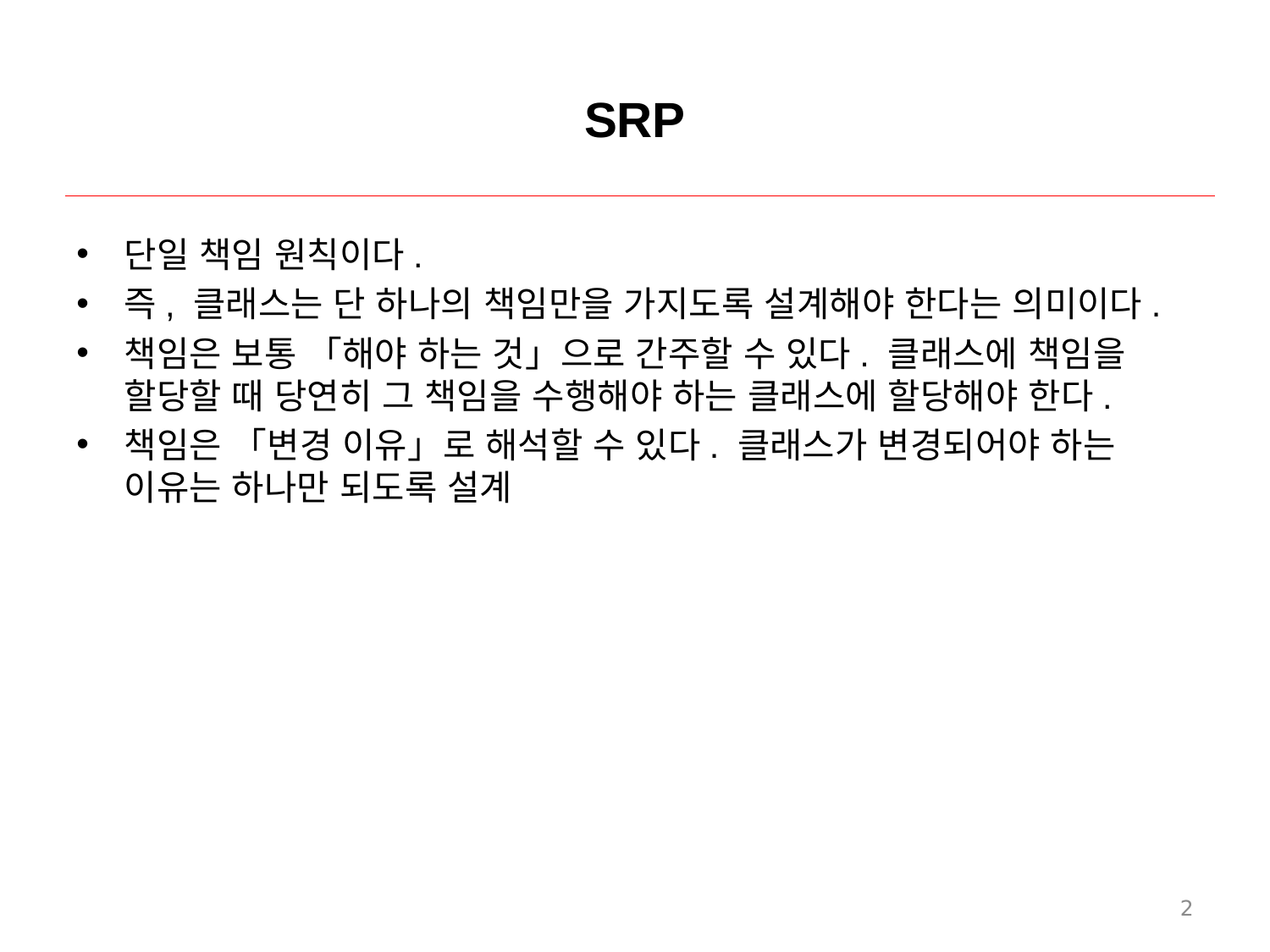

# SRP
단일 책임 원칙이다.
즉, 클래스는 단 하나의 책임만을 가지도록 설계해야 한다는 의미이다.
책임은 보통 「해야 하는 것」으로 간주할 수 있다. 클래스에 책임을 할당할 때 당연히 그 책임을 수행해야 하는 클래스에 할당해야 한다.
책임은 「변경 이유」로 해석할 수 있다. 클래스가 변경되어야 하는 이유는 하나만 되도록 설계
2